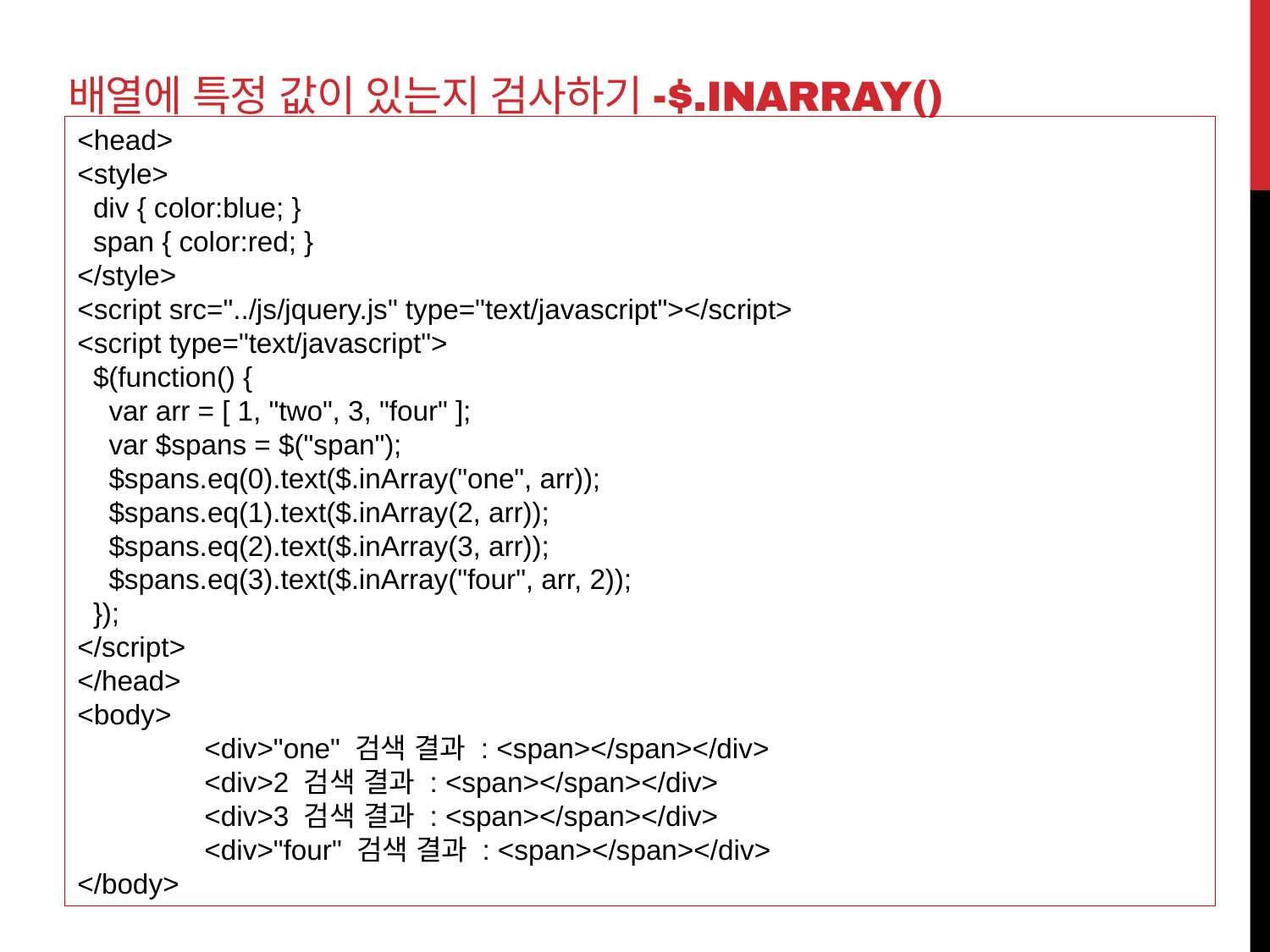

# 배열에 특정 값이 있는지 검사하기-$.inArray()
<head>
<style>
  div { color:blue; }
  span { color:red; }
</style>
<script src="../js/jquery.js" type="text/javascript"></script>
<script type="text/javascript">
  $(function() {
    var arr = [ 1, "two", 3, "four" ];
    var $spans = $("span");
    $spans.eq(0).text($.inArray("one", arr));
    $spans.eq(1).text($.inArray(2, arr));
    $spans.eq(2).text($.inArray(3, arr));
    $spans.eq(3).text($.inArray("four", arr, 2));
  });
</script>
</head>
<body>
	<div>"one" 검색 결과 : <span></span></div>
	<div>2 검색 결과 : <span></span></div>
	<div>3 검색 결과 : <span></span></div>
	<div>"four" 검색 결과 : <span></span></div>
</body>